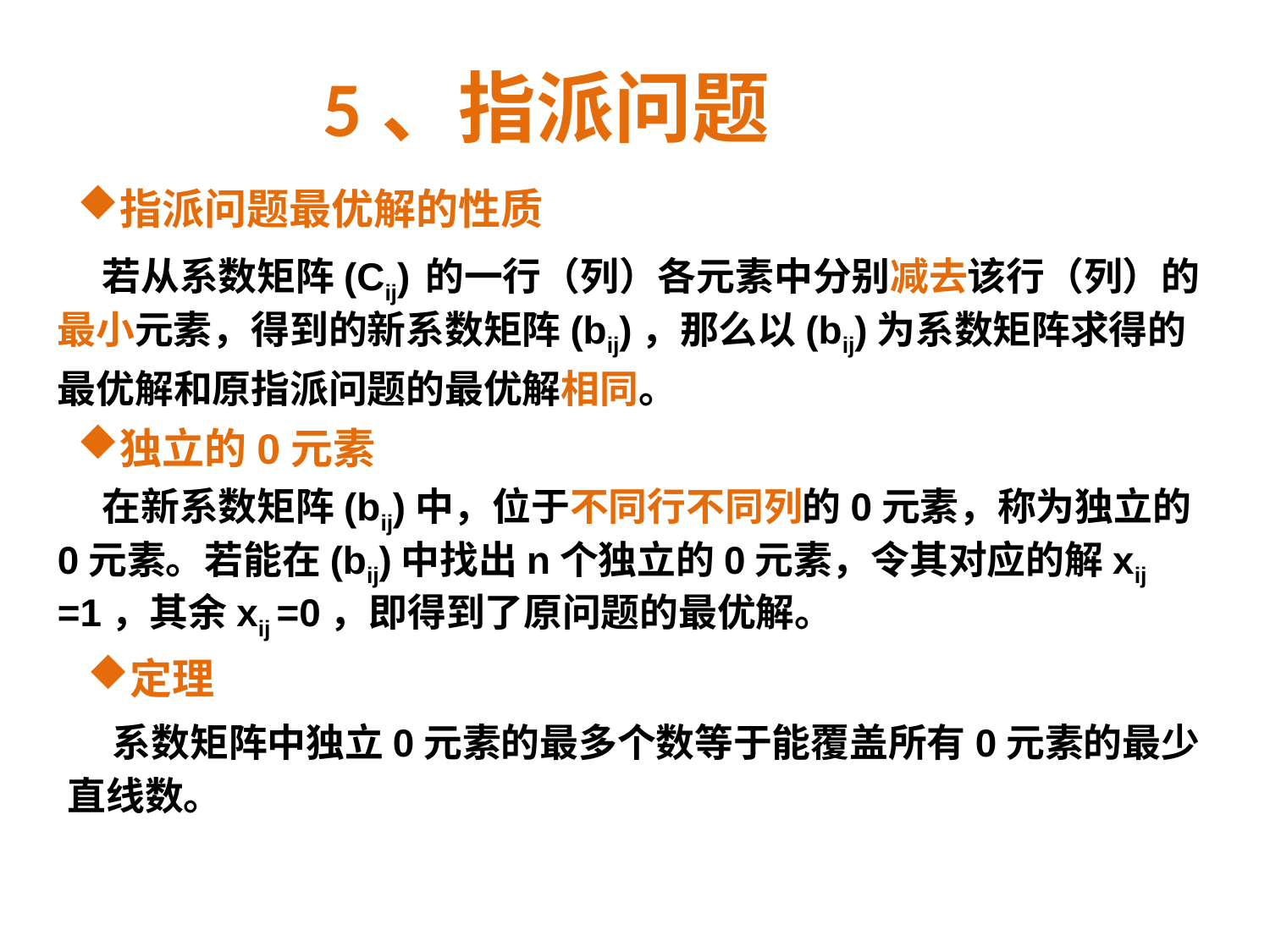

# 5、指派问题
指派问题最优解的性质

    若从系数矩阵(Cij) 的一行（列）各元素中分别减去该行（列）的最小元素，得到的新系数矩阵(bij)，那么以(bij)为系数矩阵求得的最优解和原指派问题的最优解相同。
独立的0元素

    在新系数矩阵(bij)中，位于不同行不同列的0元素，称为独立的0元素。若能在(bij)中找出n个独立的0元素，令其对应的解xij =1，其余xij =0，即得到了原问题的最优解。
定理
    系数矩阵中独立0元素的最多个数等于能覆盖所有0元素的最少直线数。